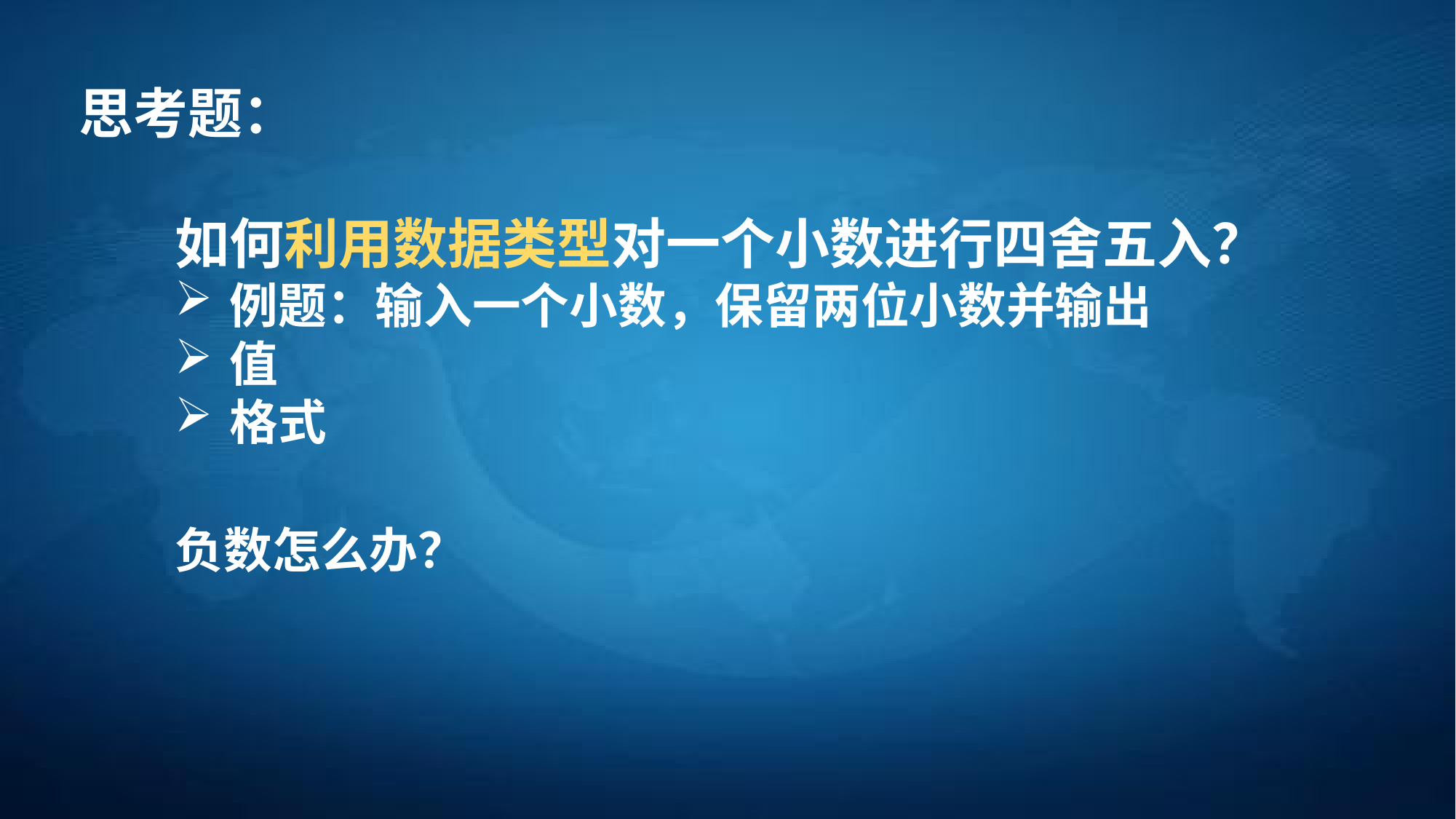

思考题：
如何利用数据类型对一个小数进行四舍五入？
例题：输入一个小数，保留两位小数并输出
值
格式
负数怎么办？